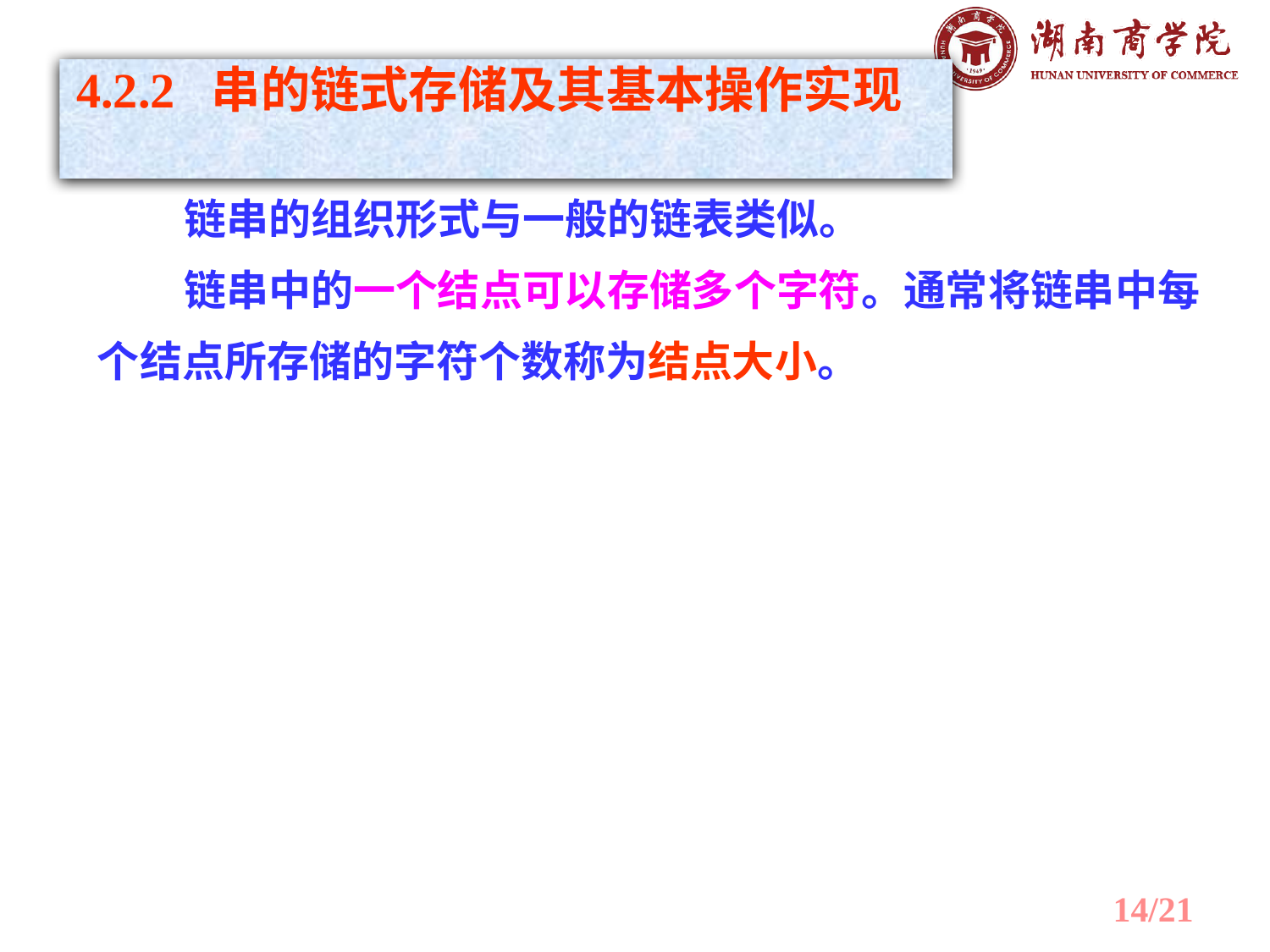

4.2.2  串的链式存储及其基本操作实现
        链串的组织形式与一般的链表类似。
        链串中的一个结点可以存储多个字符。通常将链串中每个结点所存储的字符个数称为结点大小。
14/21